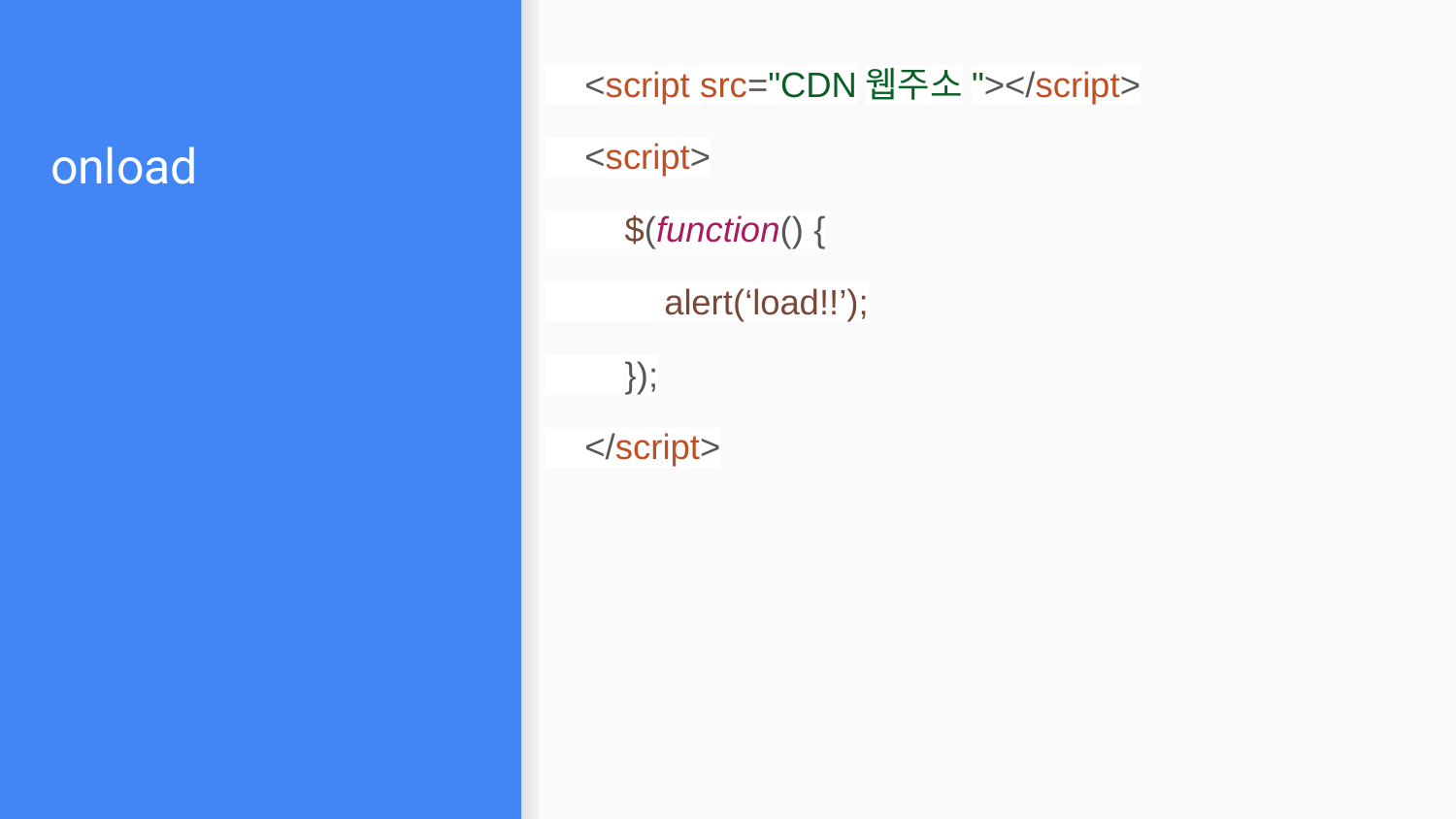

<script src="CDN웹주소"></script>
    <script>
        $(function() {
            alert(‘load!!’);
        });
    </script>

# onload